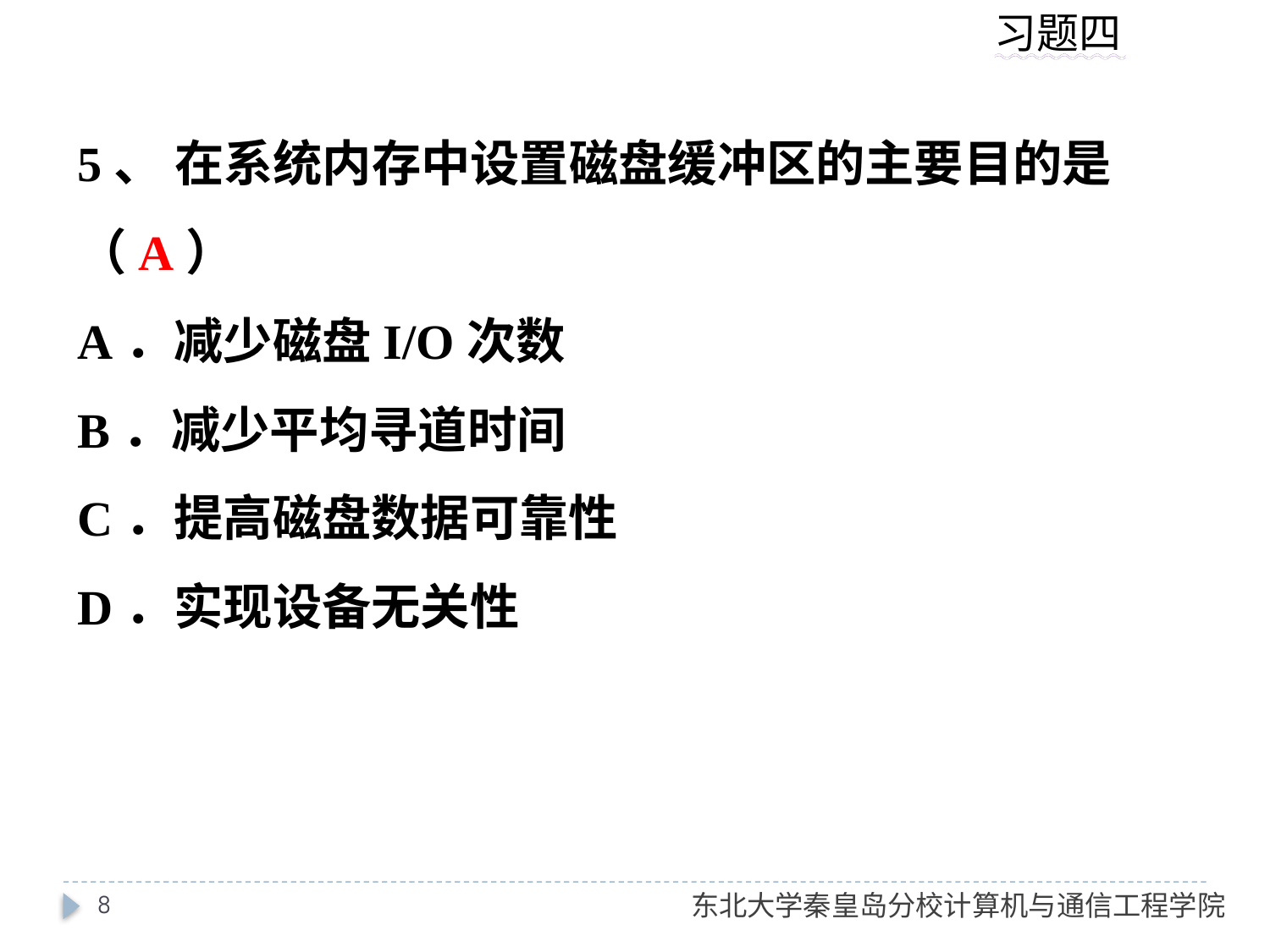

5、 在系统内存中设置磁盘缓冲区的主要目的是（A）
A．减少磁盘I/O次数
B．减少平均寻道时间
C．提高磁盘数据可靠性
D．实现设备无关性

8